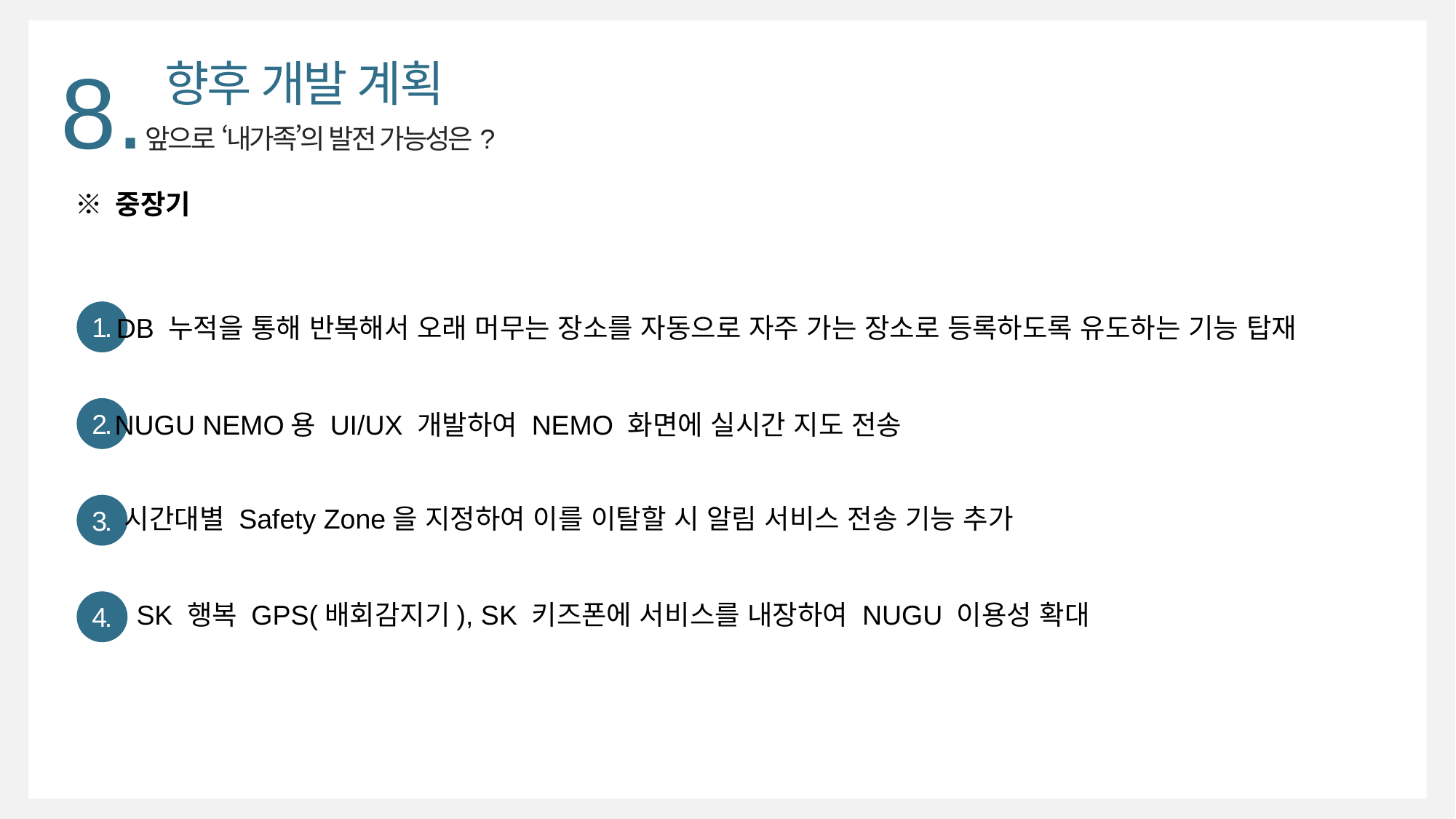

8.
향후 개발 계획
앞으로 ‘내가족’의 발전 가능성은?
※ 중장기

 DB 누적을 통해 반복해서 오래 머무는 장소를 자동으로 자주 가는 장소로 등록하도록 유도하는 기능 탑재
1.

 NUGU NEMO용 UI/UX 개발하여 NEMO 화면에 실시간 지도 전송
2.

 시간대별 Safety Zone을 지정하여 이를 이탈할 시 알림 서비스 전송 기능 추가
3.

SK 행복 GPS(배회감지기), SK 키즈폰에 서비스를 내장하여 NUGU 이용성 확대
4.